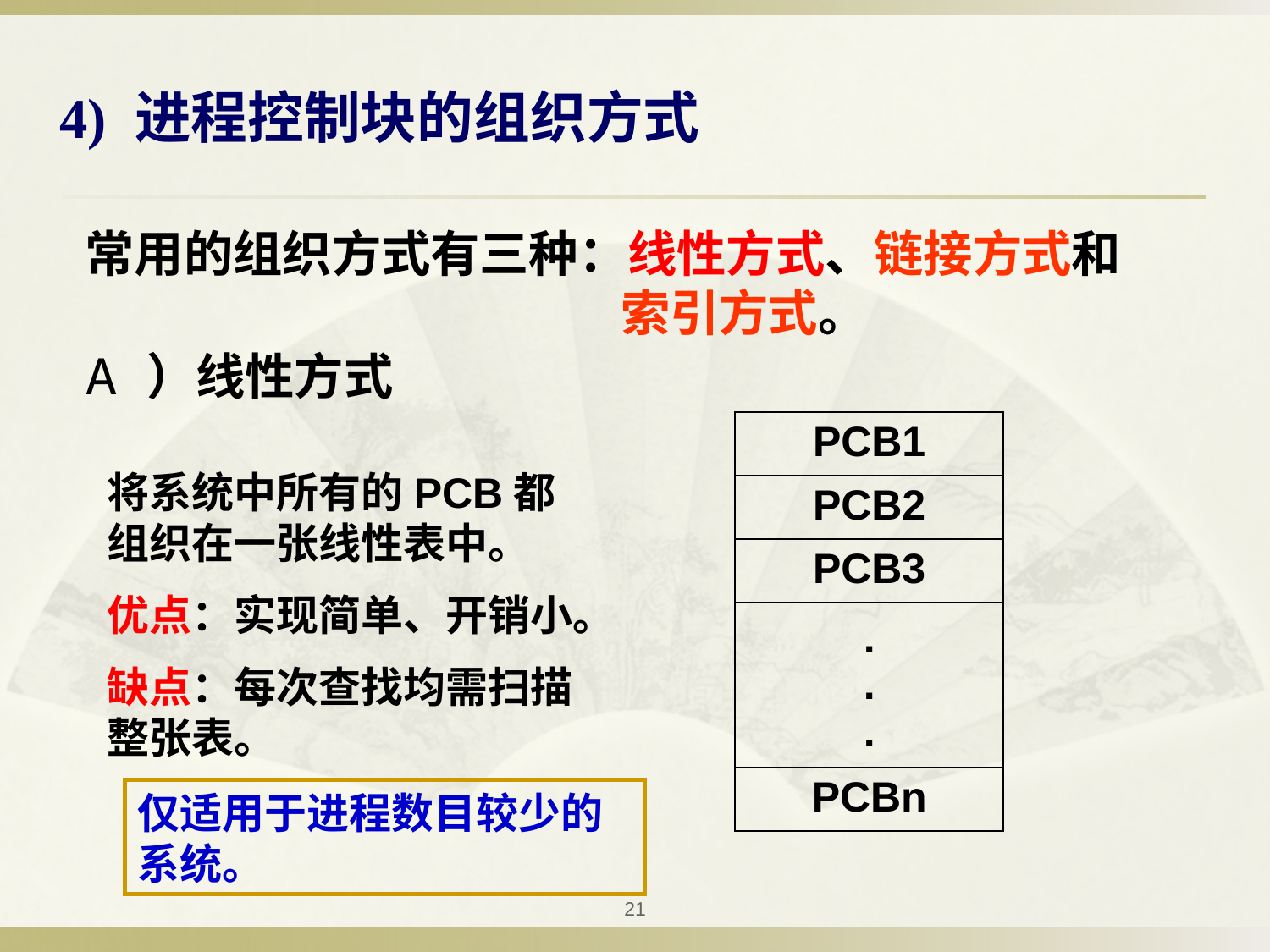

4) 进程控制块的组织方式
常用的组织方式有三种：线性方式、链接方式和   索引方式。
A ）线性方式
| PCB1 |
| --- |
| PCB2 |
| PCB3 |
| . . . |
| PCBn |
将系统中所有的PCB都组织在一张线性表中。
优点：实现简单、开销小。
缺点：每次查找均需扫描整张表。
仅适用于进程数目较少的系统。
21